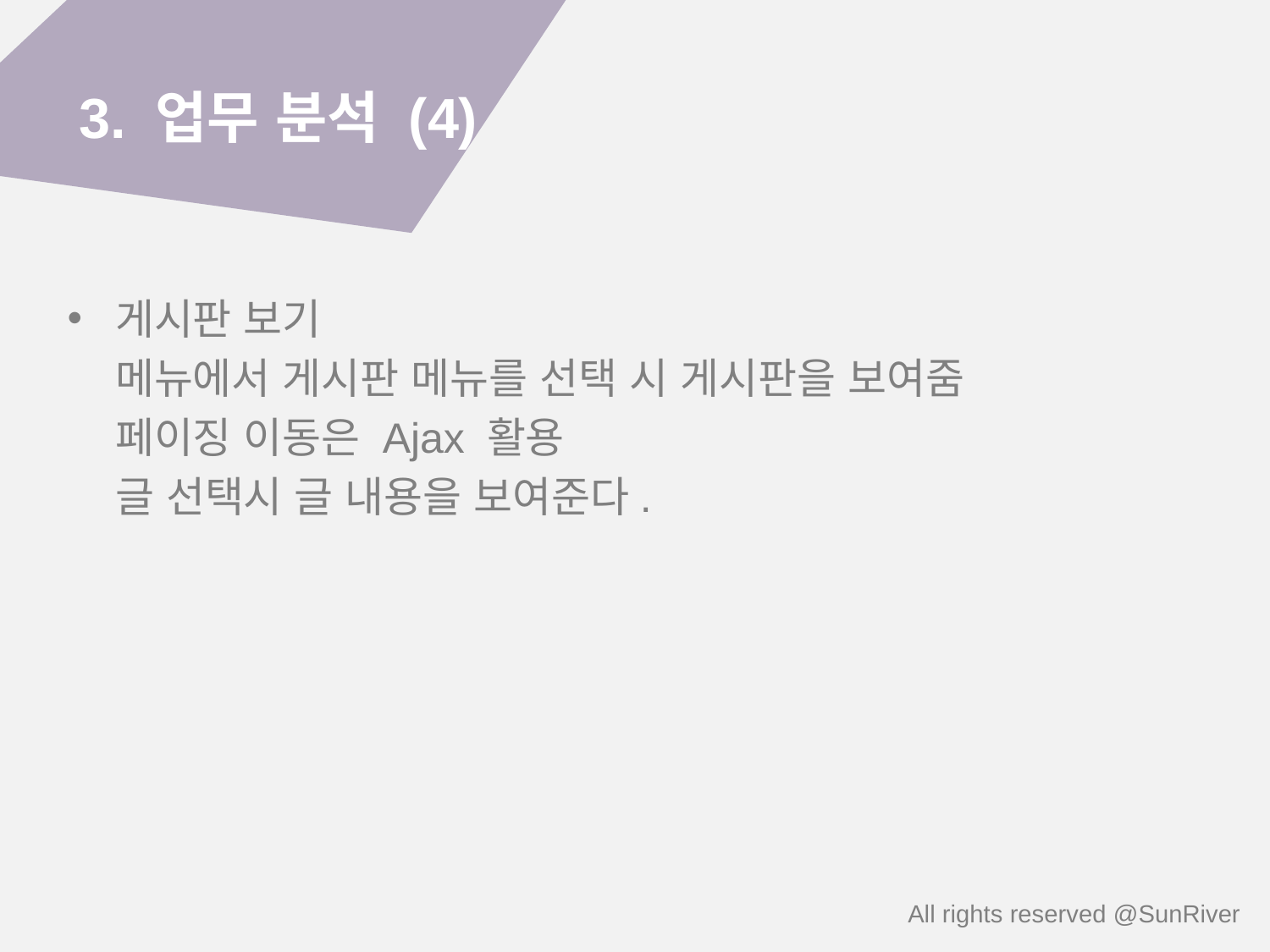

3. 업무 분석 (4)
게시판 보기
	메뉴에서 게시판 메뉴를 선택 시 게시판을 보여줌
	페이징 이동은 Ajax 활용
	글 선택시 글 내용을 보여준다.